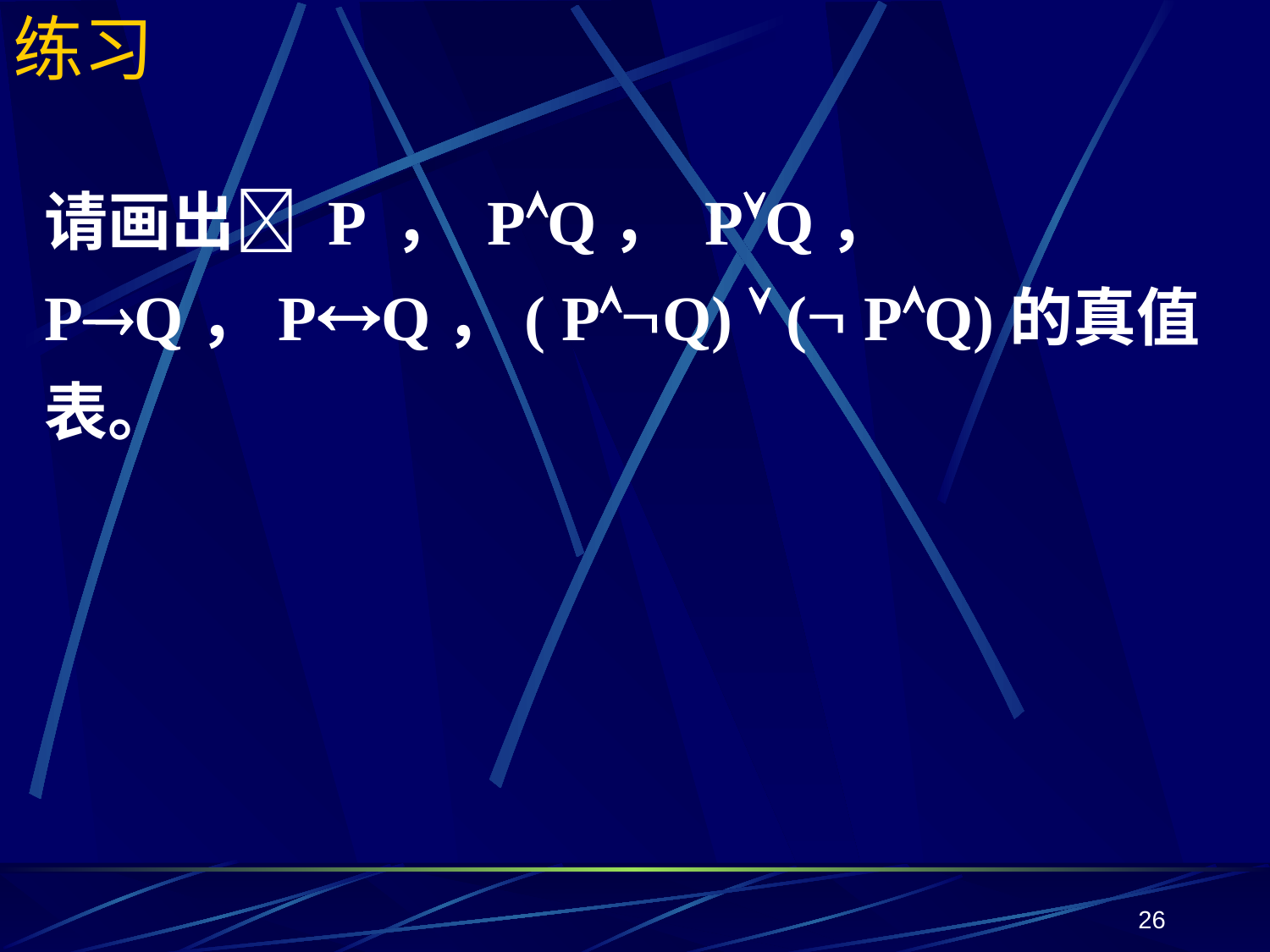

# 练习
请画出¬ P ， P∧Q， P∨Q， P→Q，P↔Q，( P∧¬Q) ∨ (¬ P∧Q)的真值表。

26